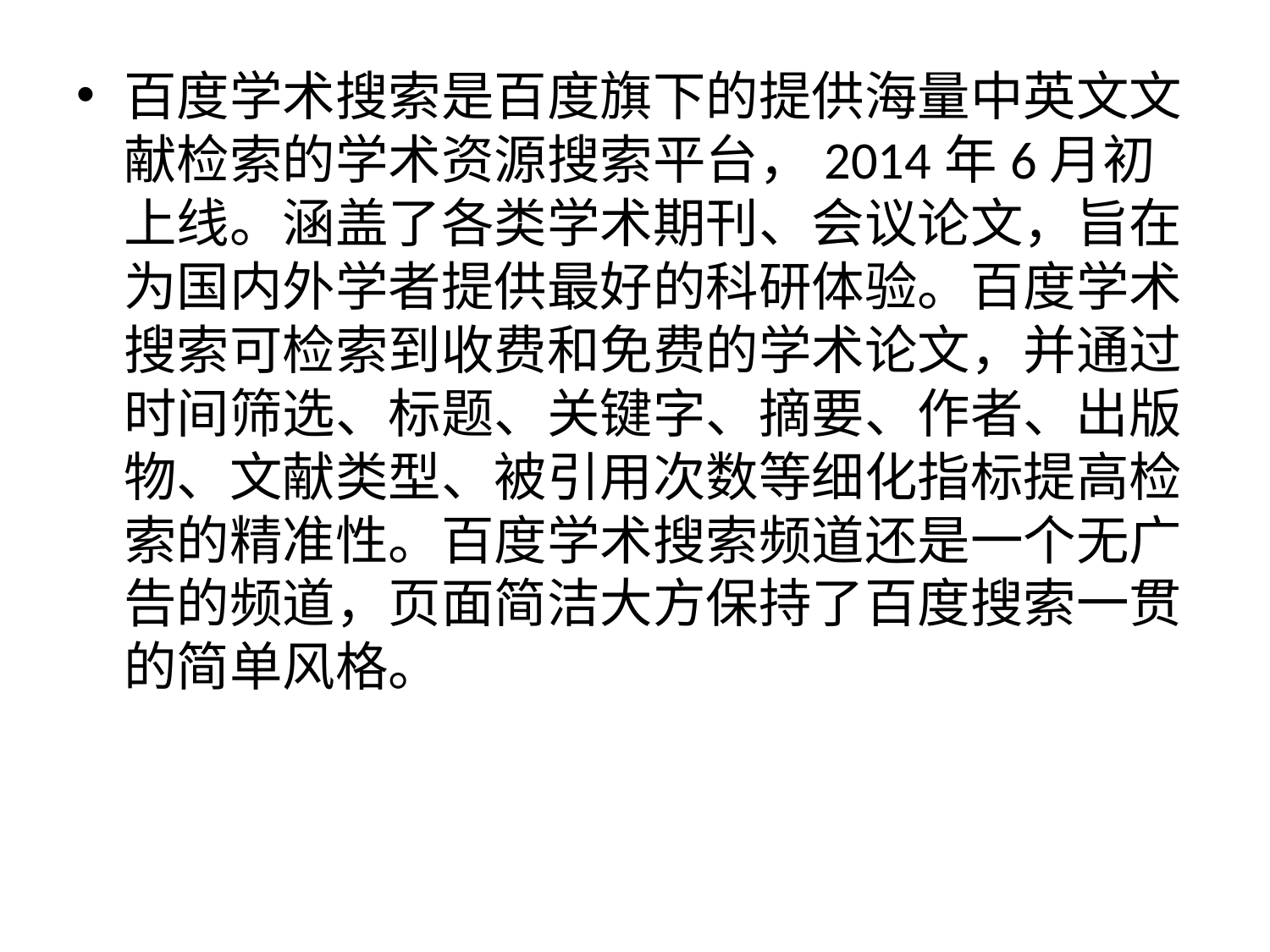

百度学术搜索是百度旗下的提供海量中英文文献检索的学术资源搜索平台，2014年6月初上线。涵盖了各类学术期刊、会议论文，旨在为国内外学者提供最好的科研体验。百度学术搜索可检索到收费和免费的学术论文，并通过时间筛选、标题、关键字、摘要、作者、出版物、文献类型、被引用次数等细化指标提高检索的精准性。百度学术搜索频道还是一个无广告的频道，页面简洁大方保持了百度搜索一贯的简单风格。